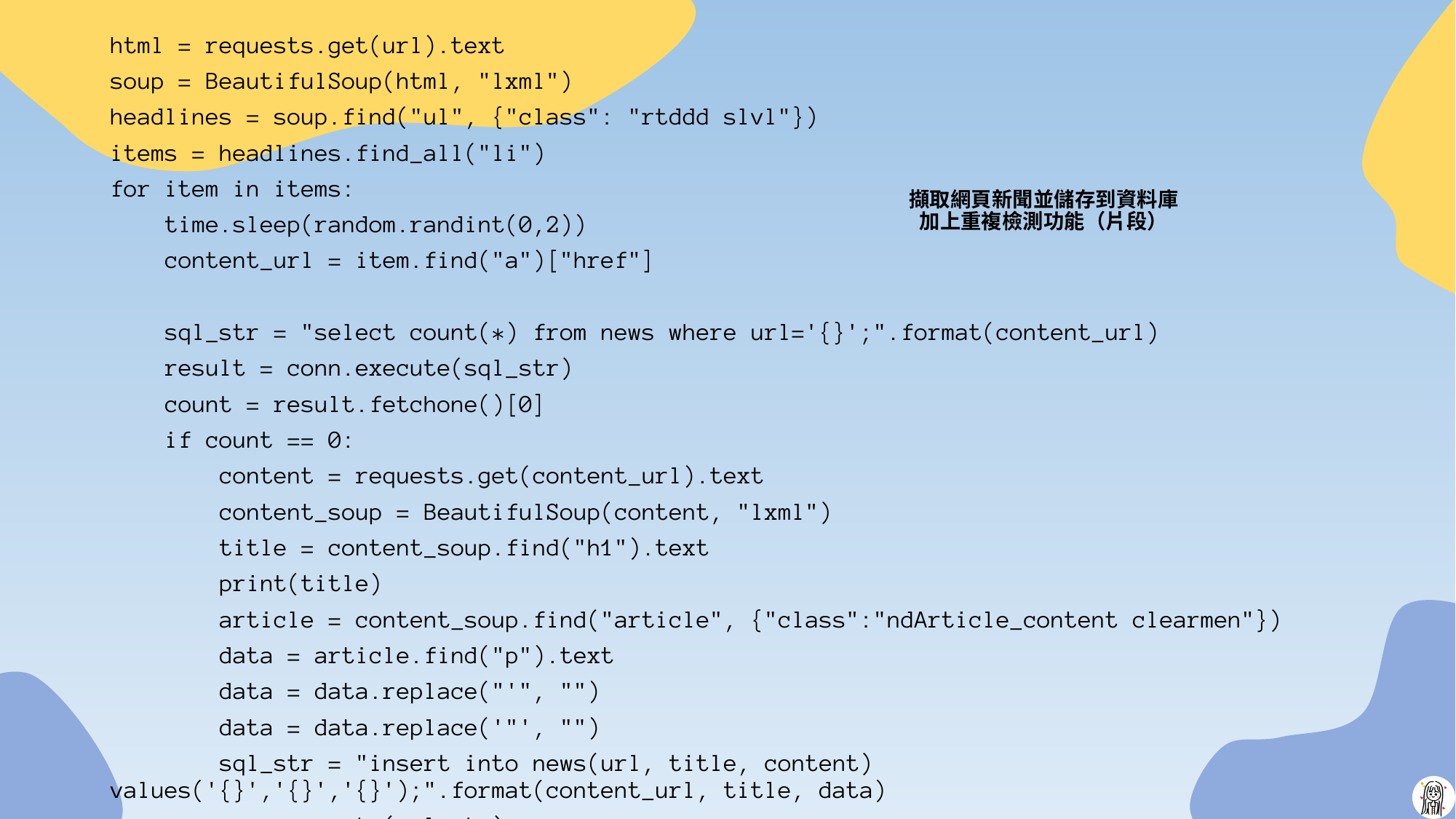

html = requests.get(url).text
soup = BeautifulSoup(html, "lxml")
headlines = soup.find("ul", {"class": "rtddd slvl"})
items = headlines.find_all("li")
for item in items:
    time.sleep(random.randint(0,2))
    content_url = item.find("a")["href"]

    sql_str = "select count(*) from news where url='{}';".format(content_url)
    result = conn.execute(sql_str)
    count = result.fetchone()[0]
    if count == 0:
        content = requests.get(content_url).text
        content_soup = BeautifulSoup(content, "lxml")
        title = content_soup.find("h1").text
        print(title)
        article = content_soup.find("article", {"class":"ndArticle_content clearmen"})
        data = article.find("p").text
        data = data.replace("'", "")
        data = data.replace('"', "")
        sql_str = "insert into news(url, title, content) values('{}','{}','{}');".format(content_url, title, data)
        conn.execute(sql_str)

# 擷取網頁新聞並儲存到資料庫 加上重複檢測功能（片段）
47